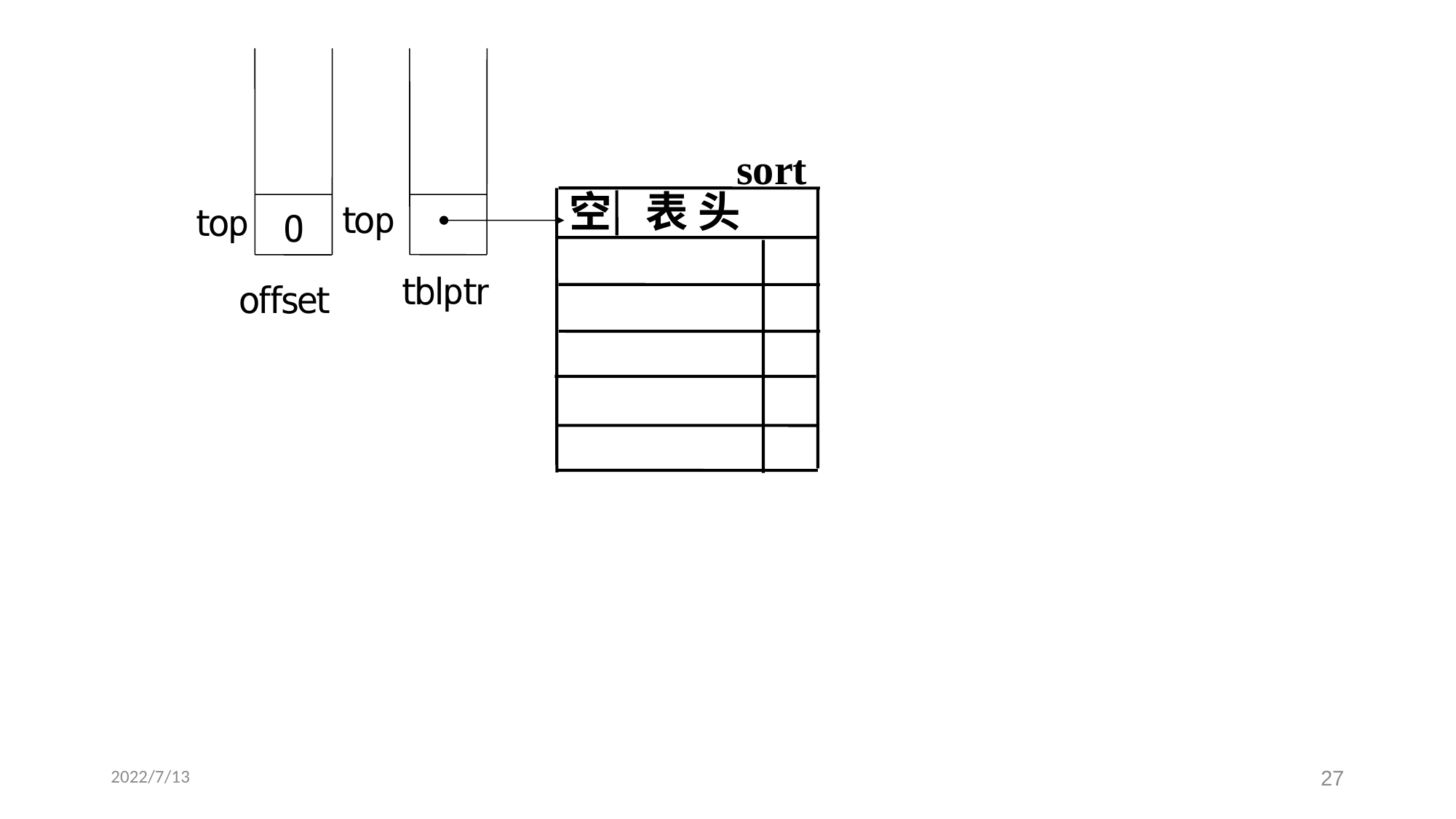

sort
空
表 头

top
top

0

tblptr
offset

2022/7/13
27